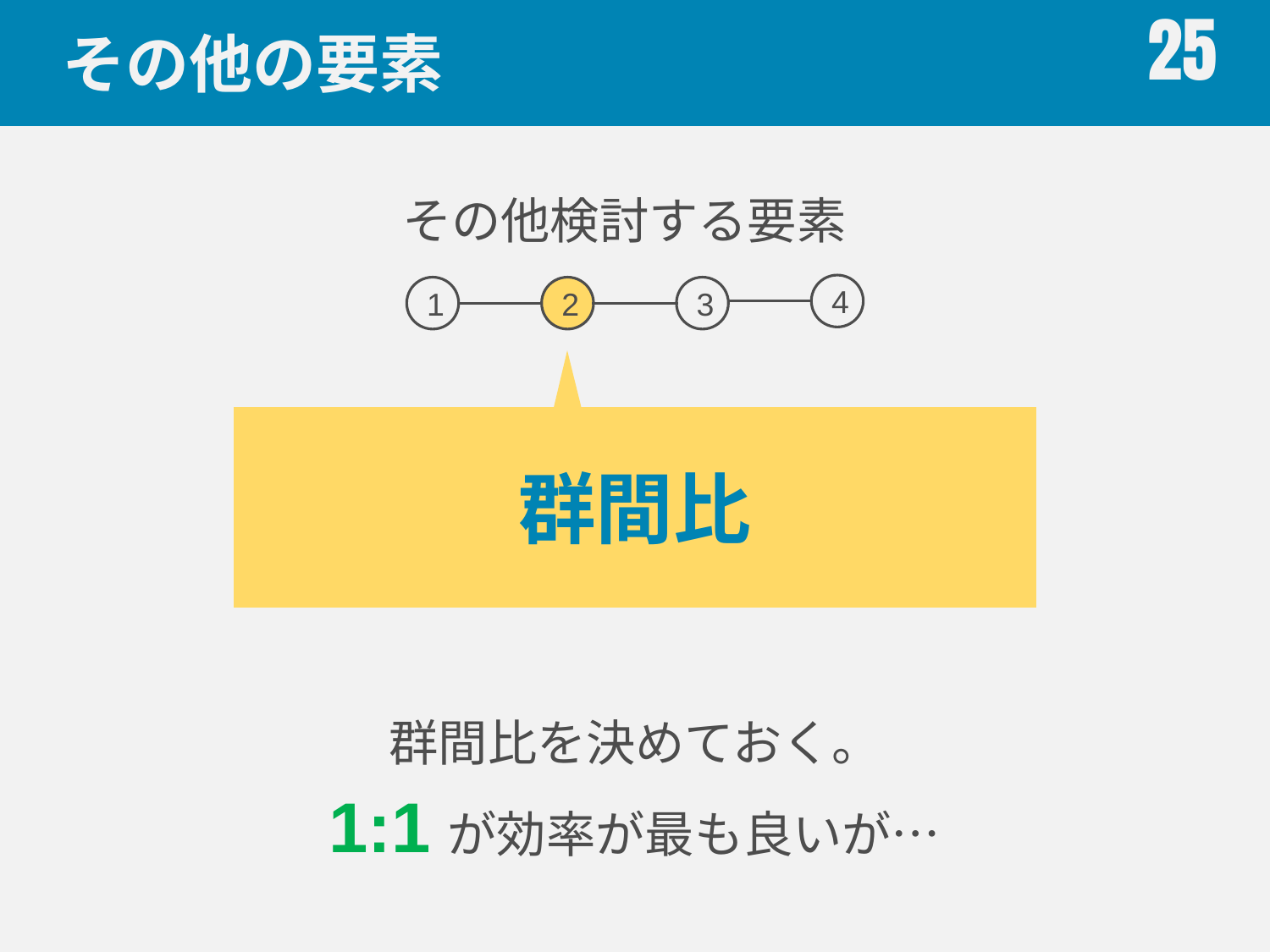

# その他の要素
 25
その他検討する要素
4
1
2
3

群間比
群間比を決めておく。
1:1が効率が最も良いが…